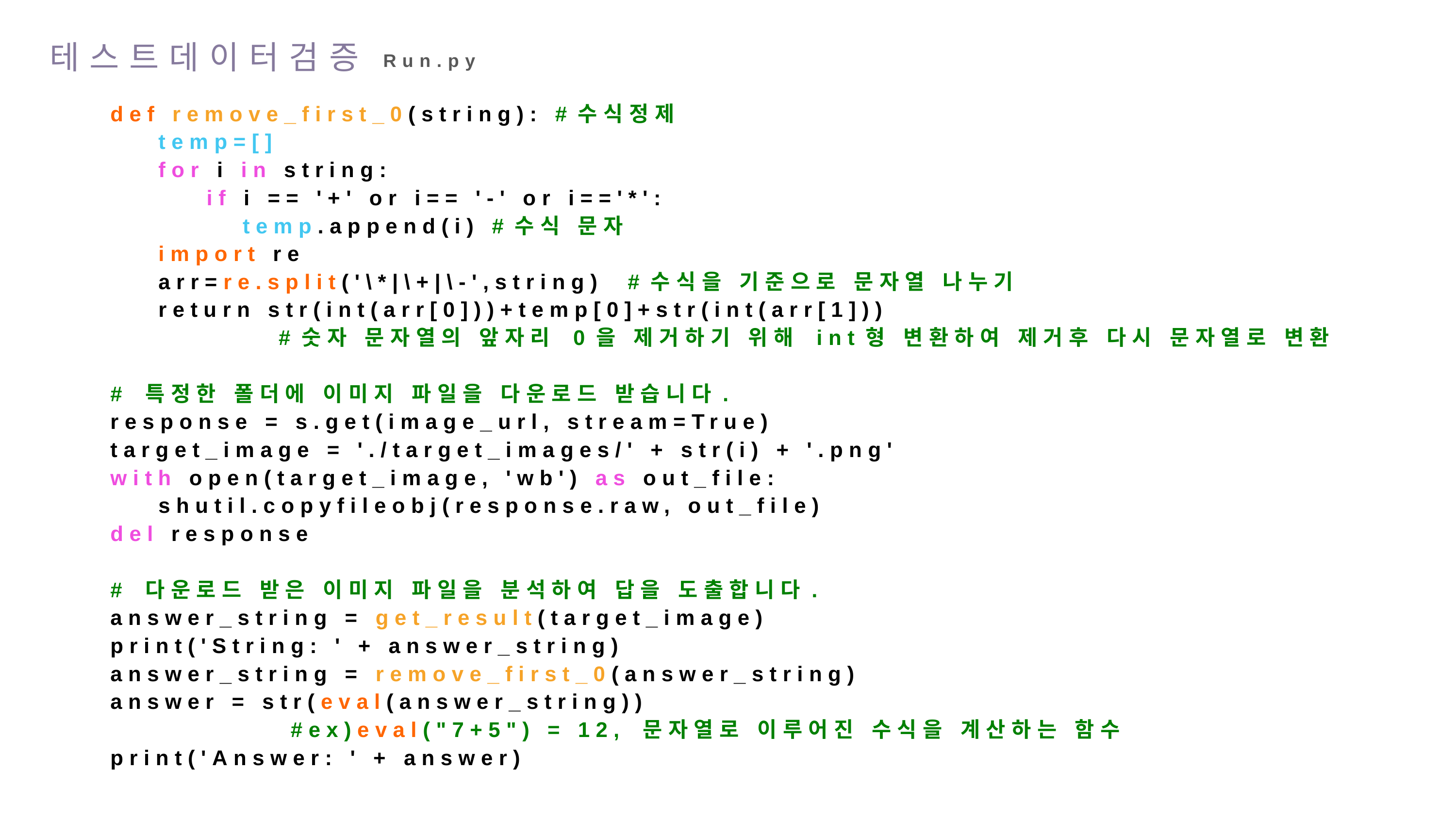

테스트데이터검증
Run.py
def remove_first_0(string): #수식정제
    temp=[]
    for i in string:
        if i == '+' or i== '-' or i=='*':
           temp.append(i) #수식 문자
    import re
    arr=re.split('\*|\+|\-',string)  #수식을 기준으로 문자열 나누기
    return str(int(arr[0]))+temp[0]+str(int(arr[1]))
              #숫자 문자열의 앞자리 0을 제거하기 위해 int형 변환하여 제거후 다시 문자열로 변환

# 특정한 폴더에 이미지 파일을 다운로드 받습니다.
response = s.get(image_url, stream=True)
target_image = './target_images/' + str(i) + '.png'
with open(target_image, 'wb') as out_file:
    shutil.copyfileobj(response.raw, out_file)
del response

# 다운로드 받은 이미지 파일을 분석하여 답을 도출합니다.
answer_string = get_result(target_image)
print('String: ' + answer_string)
answer_string = remove_first_0(answer_string)
answer = str(eval(answer_string))
               #ex)eval("7+5") = 12, 문자열로 이루어진 수식을 계산하는 함수
print('Answer: ' + answer)